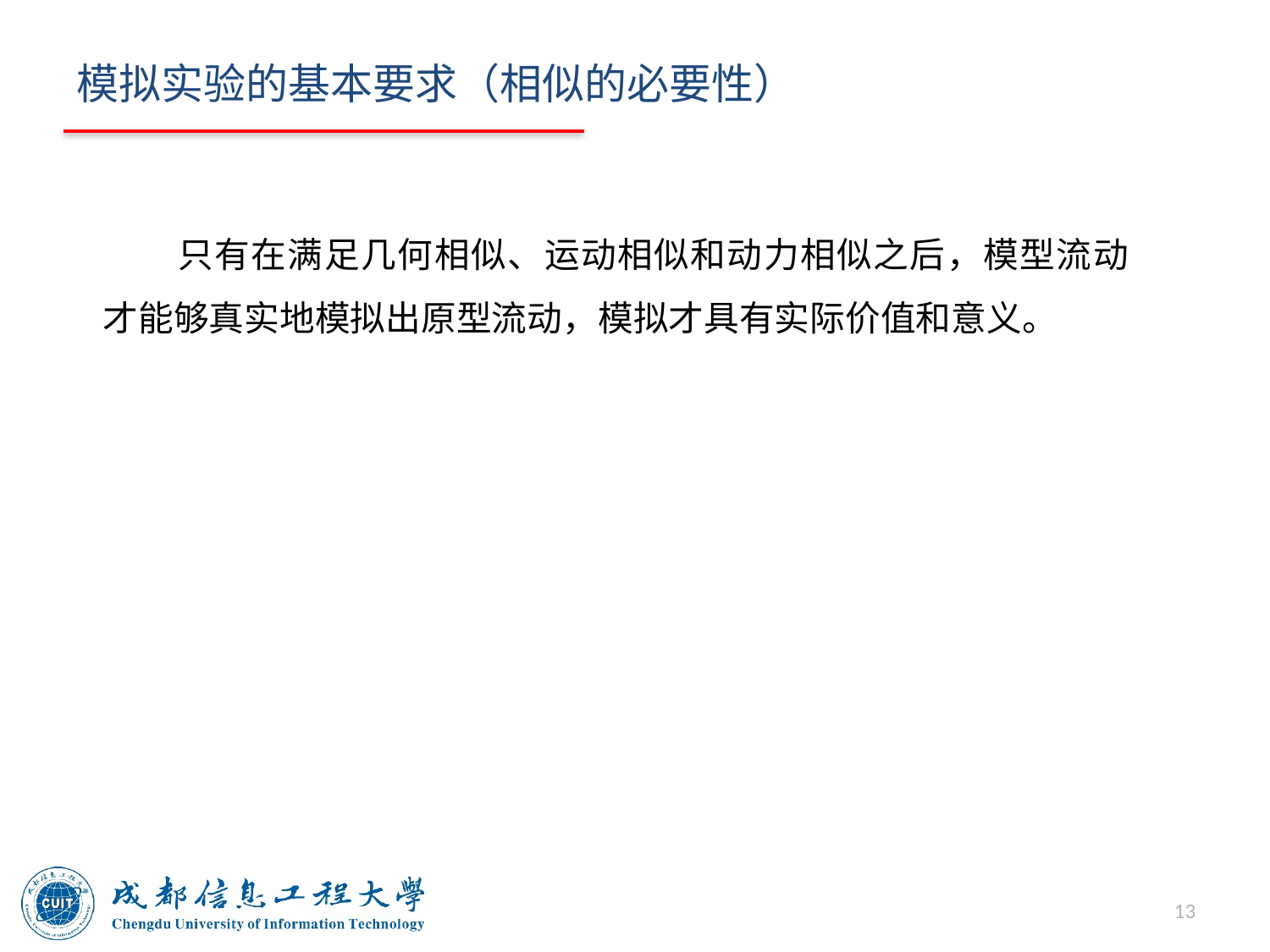

# 模拟实验的基本要求（相似的必要性）
只有在满足几何相似、运动相似和动力相似之后，模型流动才能够真实地模拟出原型流动，模拟才具有实际价值和意义。
13